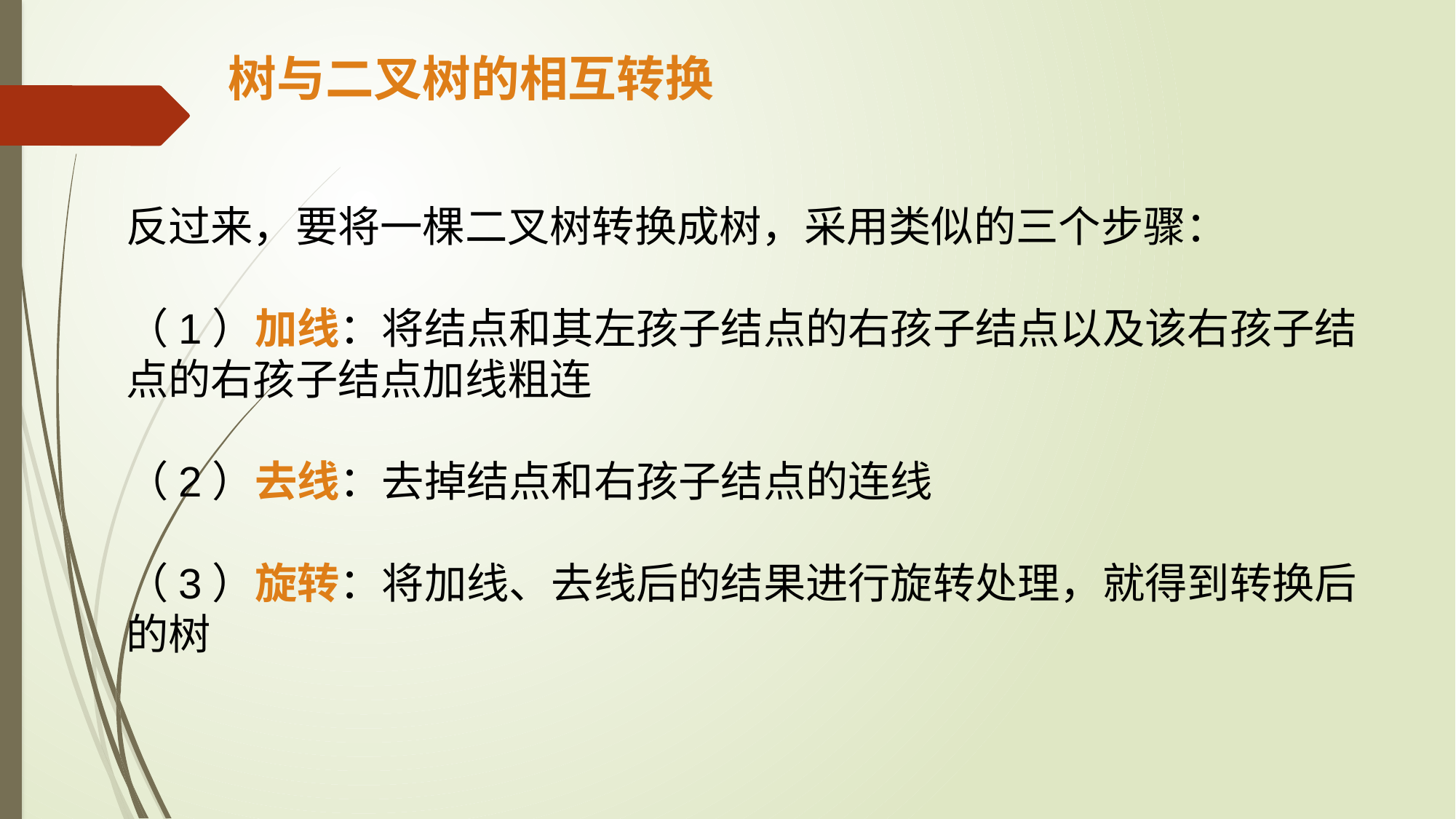

# 树与二叉树的相互转换
反过来，要将一棵二叉树转换成树，采用类似的三个步骤：

（1）加线：将结点和其左孩子结点的右孩子结点以及该右孩子结点的右孩子结点加线粗连

（2）去线：去掉结点和右孩子结点的连线

（3）旋转：将加线、去线后的结果进行旋转处理，就得到转换后的树